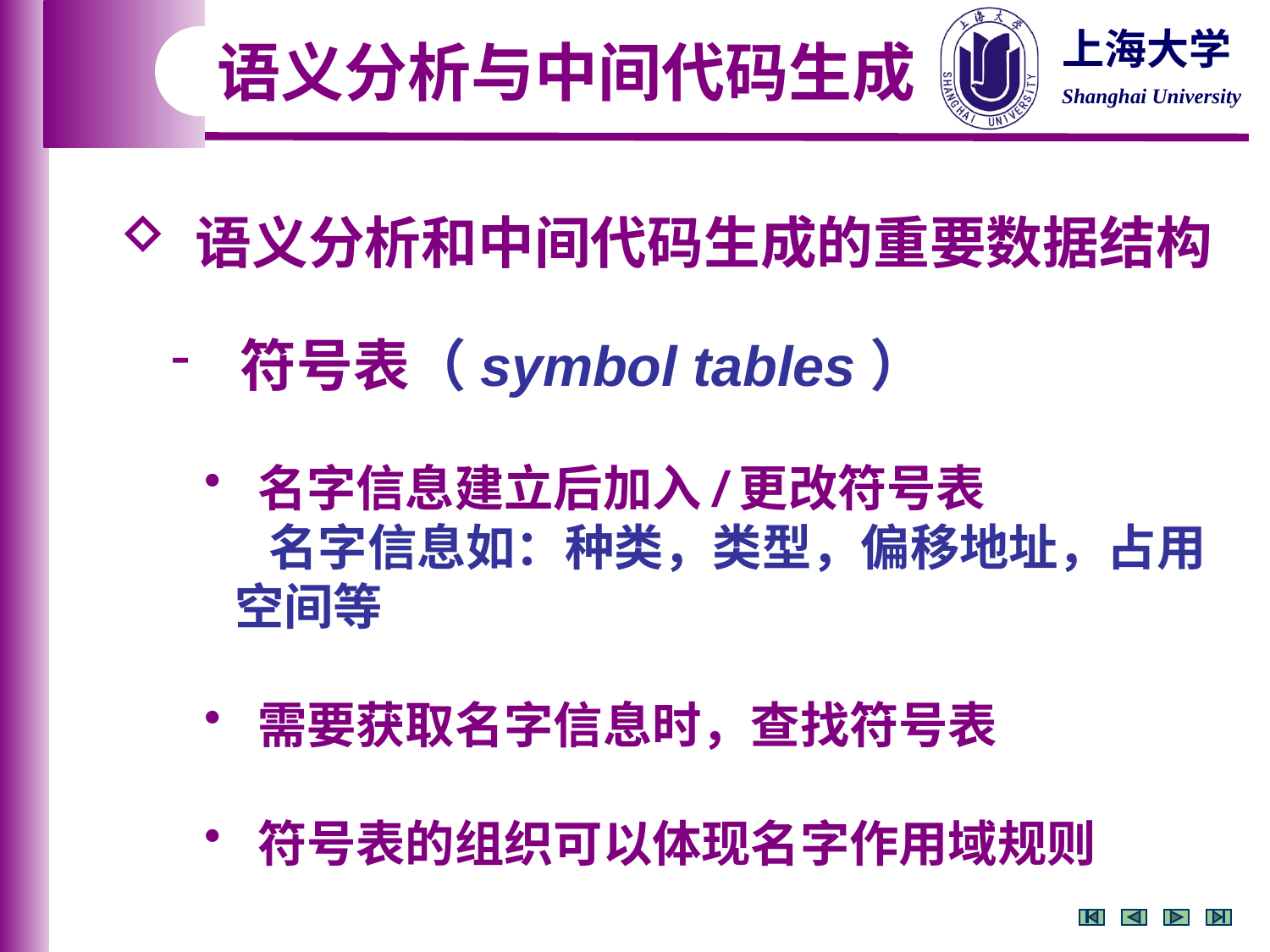

语义分析与中间代码生成
 语义分析和中间代码生成的重要数据结构
  符号表（symbol tables）

 名字信息建立后加入/更改符号表
  名字信息如：种类，类型，偏移地址，占用空间等

 需要获取名字信息时，查找符号表

 符号表的组织可以体现名字作用域规则